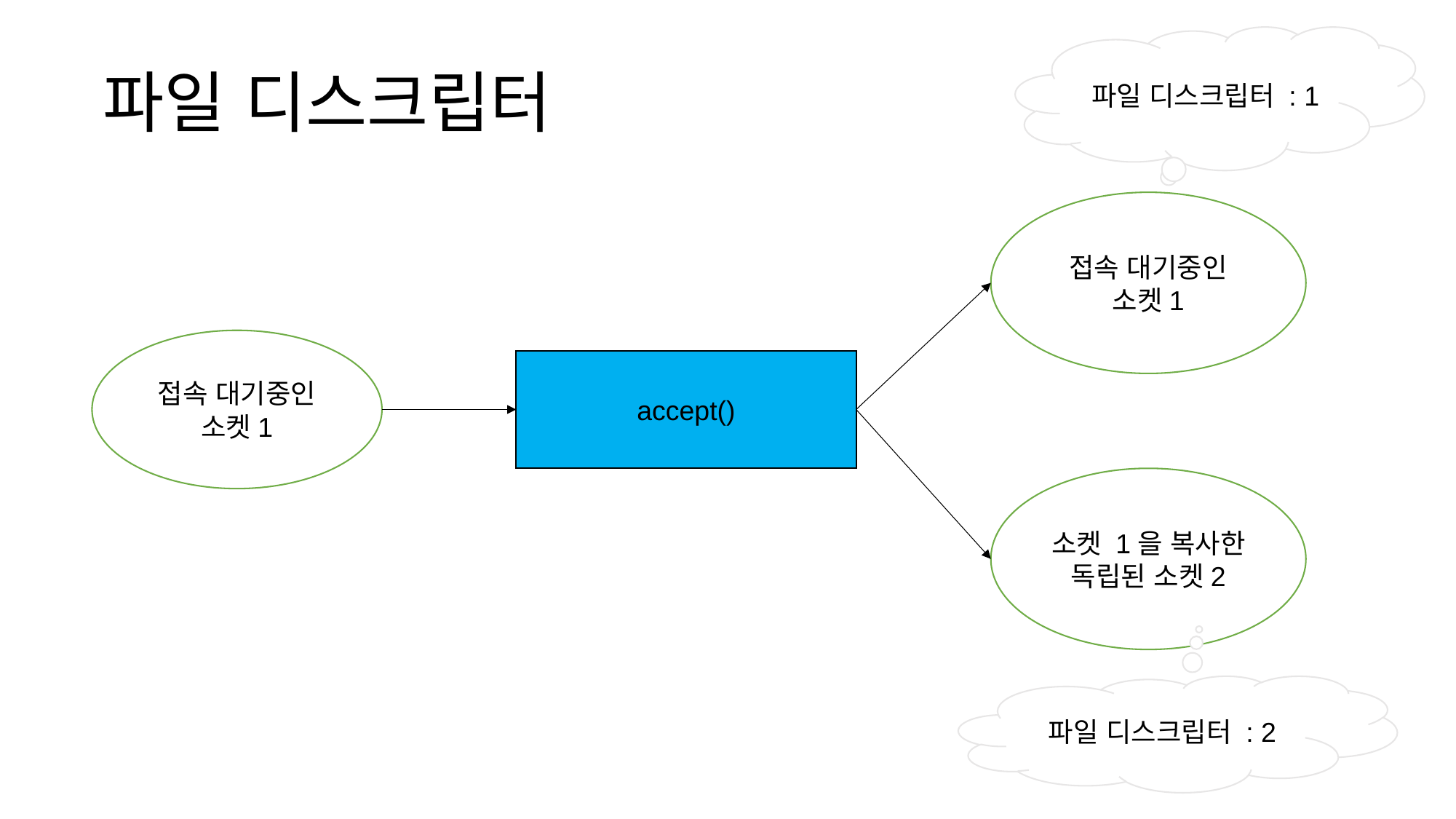

# 파일 디스크립터
파일 디스크립터 : 1
접속 대기중인 소켓1
접속 대기중인 소켓1
accept()
소켓 1을 복사한 독립된 소켓2
파일 디스크립터 : 2